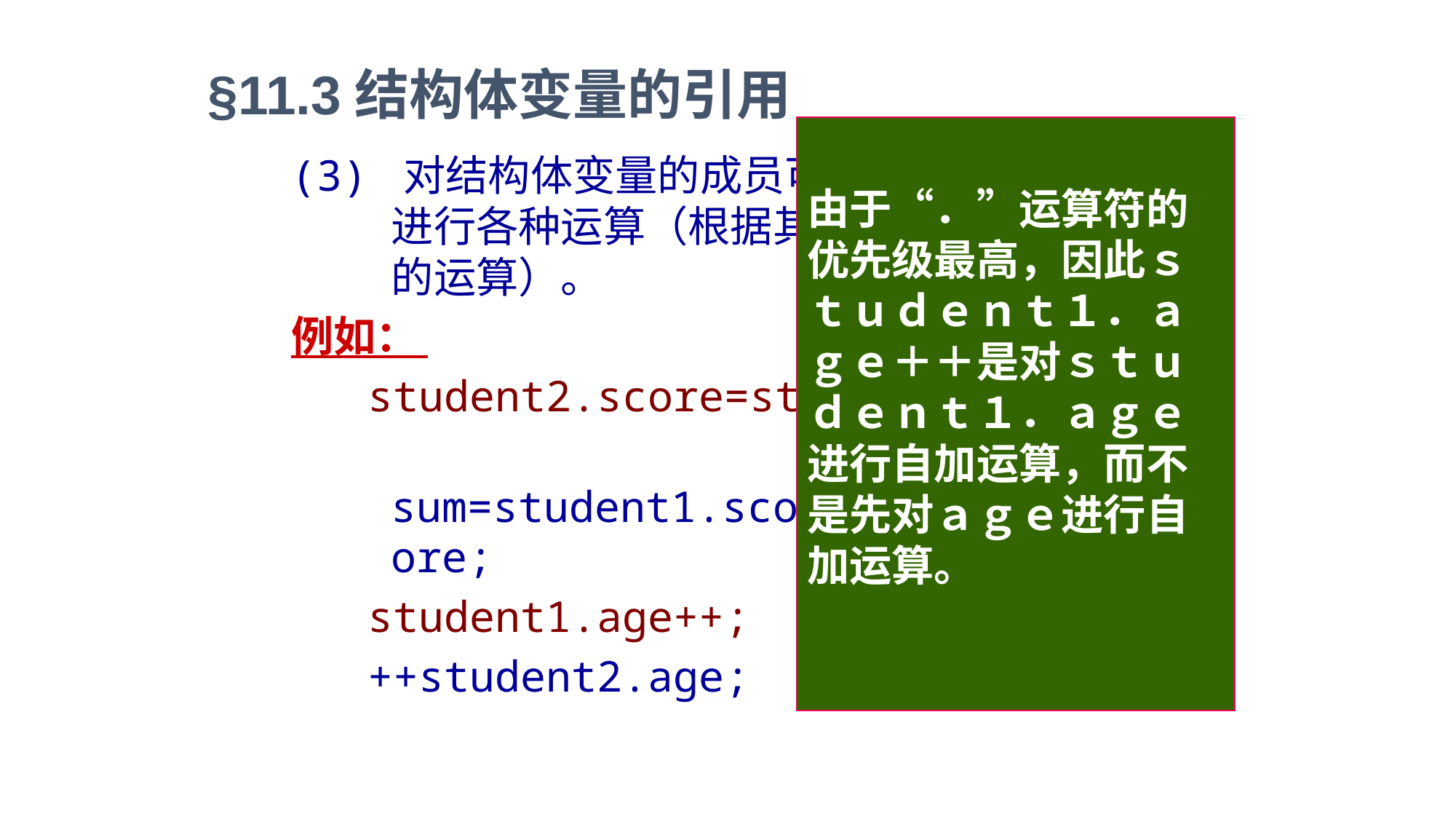

§11.3结构体变量的引用

由于“．”运算符的优先级最高，因此ｓｔｕｄｅｎｔ１．ａｇｅ＋＋是对ｓｔｕｄｅｎｔ１．ａｇｅ进行自加运算，而不是先对ａｇｅ进行自加运算。
(3) 对结构体变量的成员可以像普通变量一样进行各种运算（根据其类型决定可以进行的运算）。
例如：
   student2.score=student1.score;
   sum=student1.score+student2.score;
   student1.age++;
   ++student2.age;